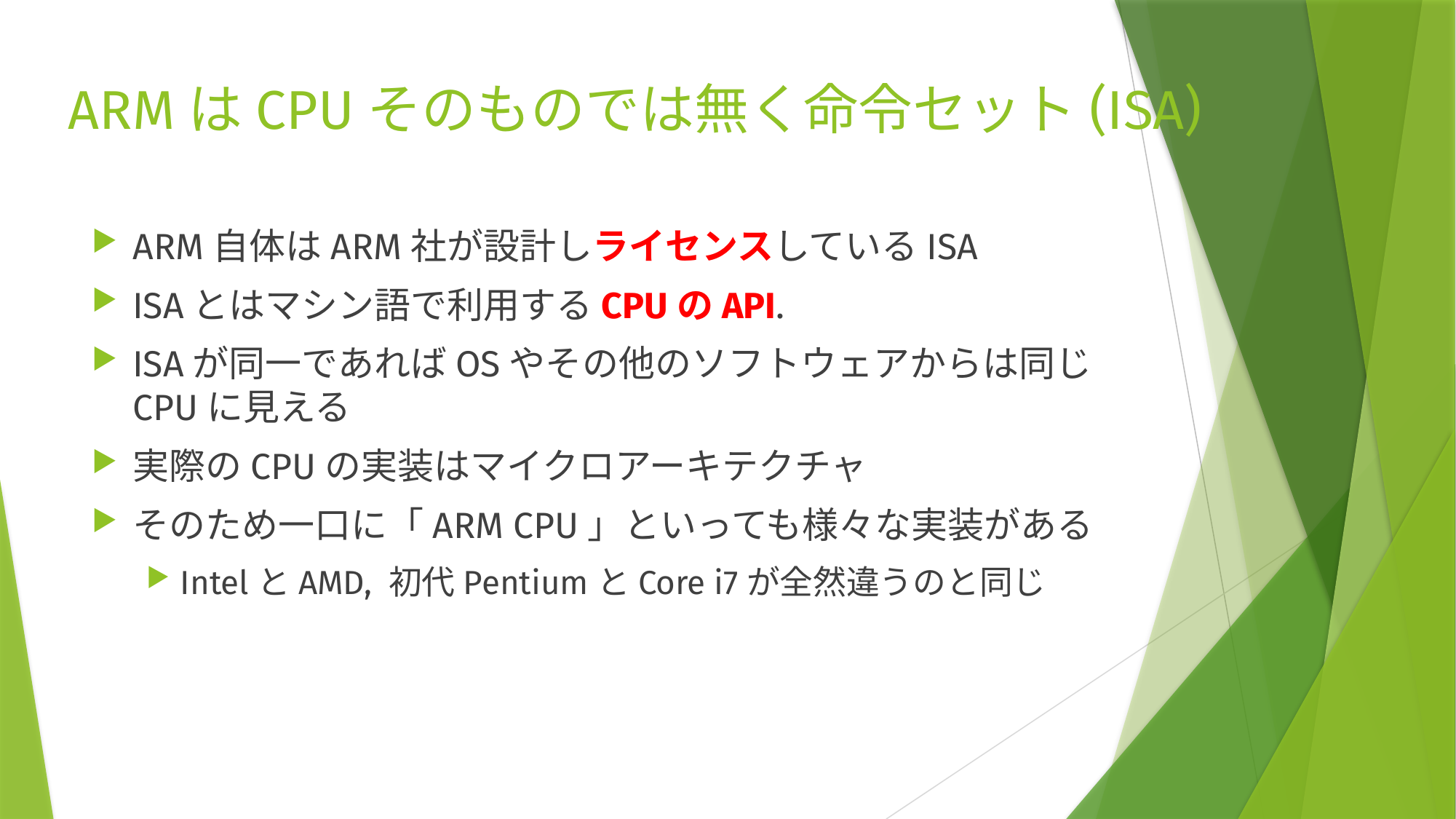

# ARMはCPUそのものでは無く命令セット(ISA)
ARM自体はARM社が設計しライセンスしているISA
ISAとはマシン語で利用するCPUのAPI.
ISAが同一であればOSやその他のソフトウェアからは同じCPUに見える
実際のCPUの実装はマイクロアーキテクチャ
そのため一口に「ARM CPU」といっても様々な実装がある
IntelとAMD, 初代PentiumとCore i7が全然違うのと同じ